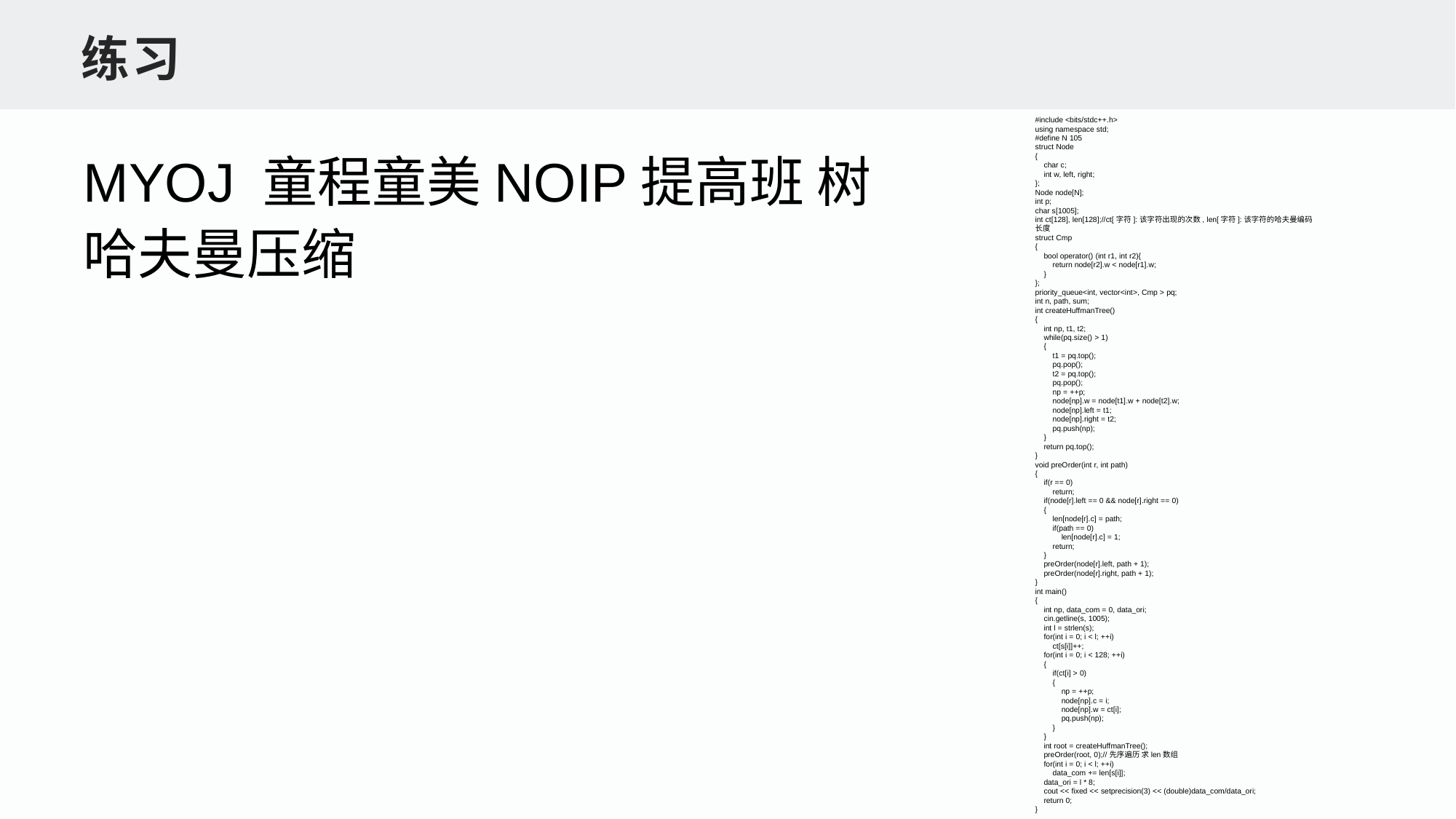

练习
#include <bits/stdc++.h>
using namespace std;
#define N 105
struct Node
{
    char c;
    int w, left, right;
};
Node node[N];
int p;
char s[1005];
int ct[128], len[128];//ct[字符]:该字符出现的次数, len[字符]:该字符的哈夫曼编码长度
struct Cmp
{
    bool operator() (int r1, int r2){
        return node[r2].w < node[r1].w;
    }
};
priority_queue<int, vector<int>, Cmp > pq;
int n, path, sum;
int createHuffmanTree()
{
    int np, t1, t2;
    while(pq.size() > 1)
    {
        t1 = pq.top();
        pq.pop();
        t2 = pq.top();
        pq.pop();
        np = ++p;
        node[np].w = node[t1].w + node[t2].w;
        node[np].left = t1;
        node[np].right = t2;
        pq.push(np);
    }
    return pq.top();
}
void preOrder(int r, int path)
{
    if(r == 0)
        return;
    if(node[r].left == 0 && node[r].right == 0)
    {
        len[node[r].c] = path;
        if(path == 0)
            len[node[r].c] = 1;
        return;
    }
    preOrder(node[r].left, path + 1);
    preOrder(node[r].right, path + 1);
}
int main()
{
    int np, data_com = 0, data_ori;
    cin.getline(s, 1005);
    int l = strlen(s);
    for(int i = 0; i < l; ++i)
        ct[s[i]]++;
    for(int i = 0; i < 128; ++i)
    {
        if(ct[i] > 0)
        {
            np = ++p;
            node[np].c = i;
            node[np].w = ct[i];
            pq.push(np);
        }
    }
    int root = createHuffmanTree();
    preOrder(root, 0);//先序遍历 求len数组
    for(int i = 0; i < l; ++i)
        data_com += len[s[i]];
    data_ori = l * 8;
    cout << fixed << setprecision(3) << (double)data_com/data_ori;
    return 0;
}
MYOJ 童程童美NOIP提高班 树
哈夫曼压缩
29